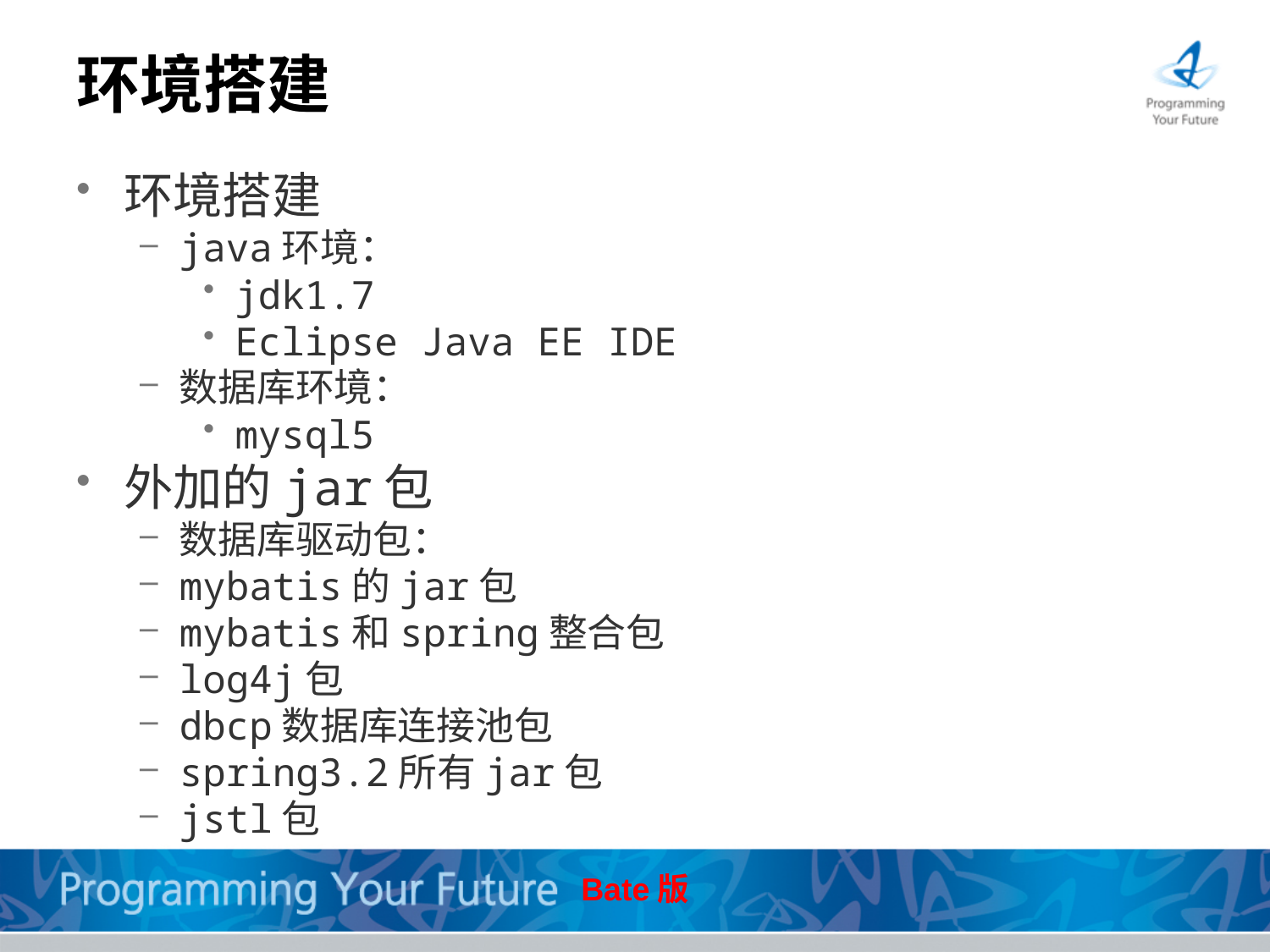

# 环境搭建
环境搭建
java环境：
jdk1.7
Eclipse Java EE IDE
数据库环境：
mysql5
外加的jar包
数据库驱动包：
mybatis的jar包
mybatis和spring整合包
log4j包
dbcp数据库连接池包
spring3.2所有jar包
jstl包